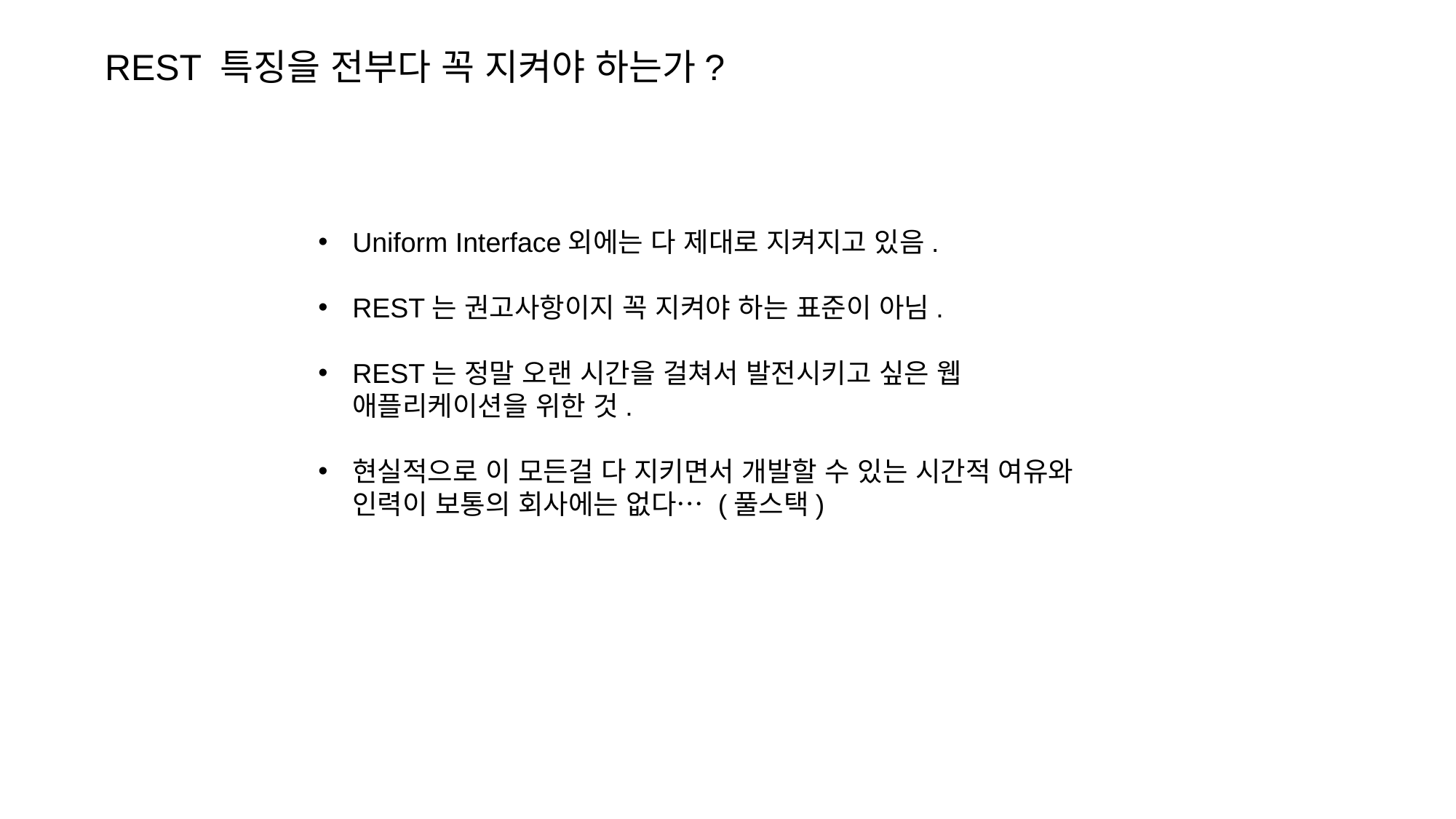

REST 특징을 전부다 꼭 지켜야 하는가?
Uniform Interface외에는 다 제대로 지켜지고 있음.

REST는 권고사항이지 꼭 지켜야 하는 표준이 아님.

REST는 정말 오랜 시간을 걸쳐서 발전시키고 싶은 웹 애플리케이션을 위한 것.

현실적으로 이 모든걸 다 지키면서 개발할 수 있는 시간적 여유와 인력이 보통의 회사에는 없다… (풀스택)